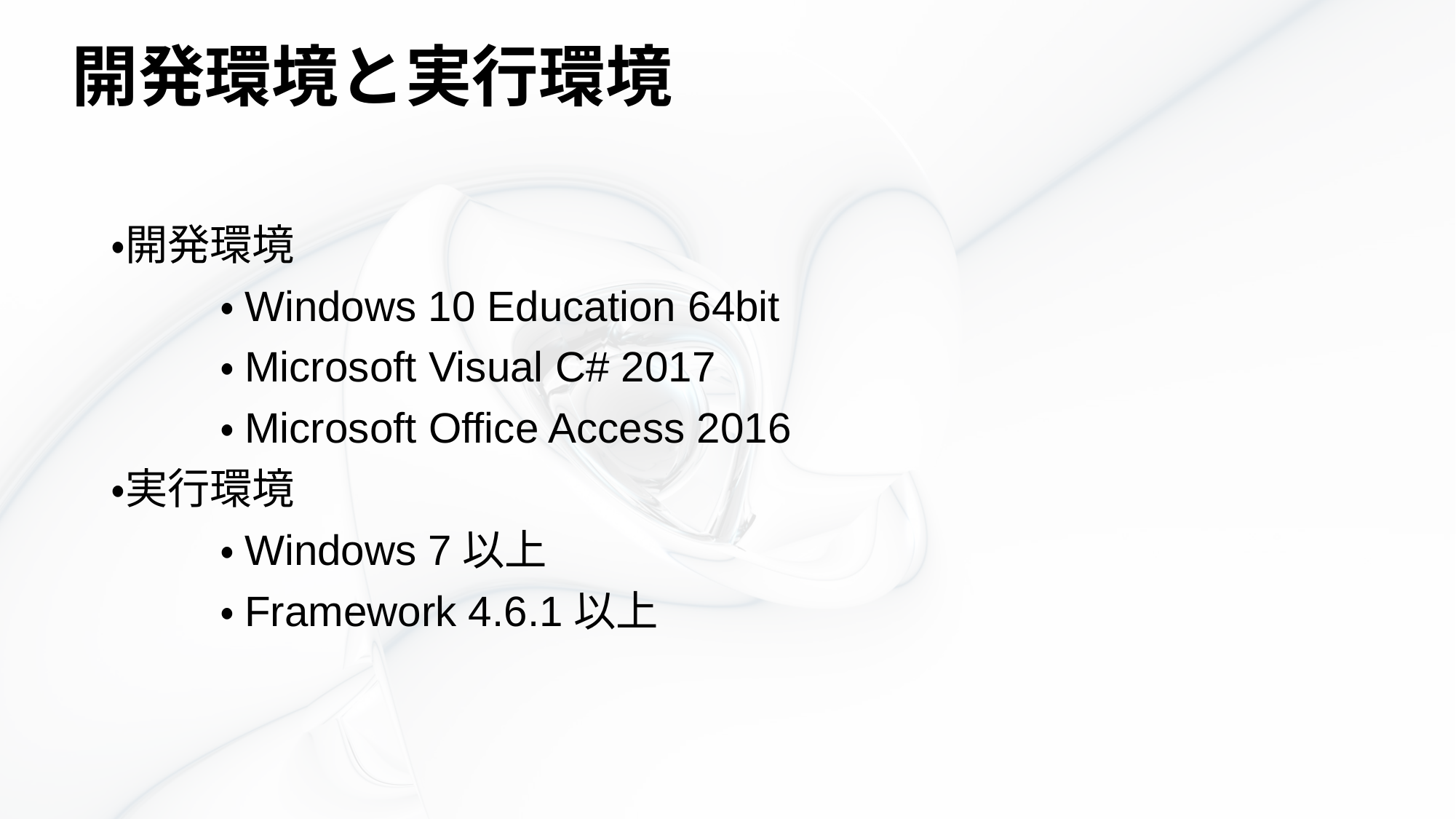

# 開発環境と実行環境
・開発環境
	・Windows 10 Education 64bit
	・Microsoft Visual C# 2017
	・Microsoft Office Access 2016
・実行環境
	・Windows 7以上
	・Framework 4.6.1以上